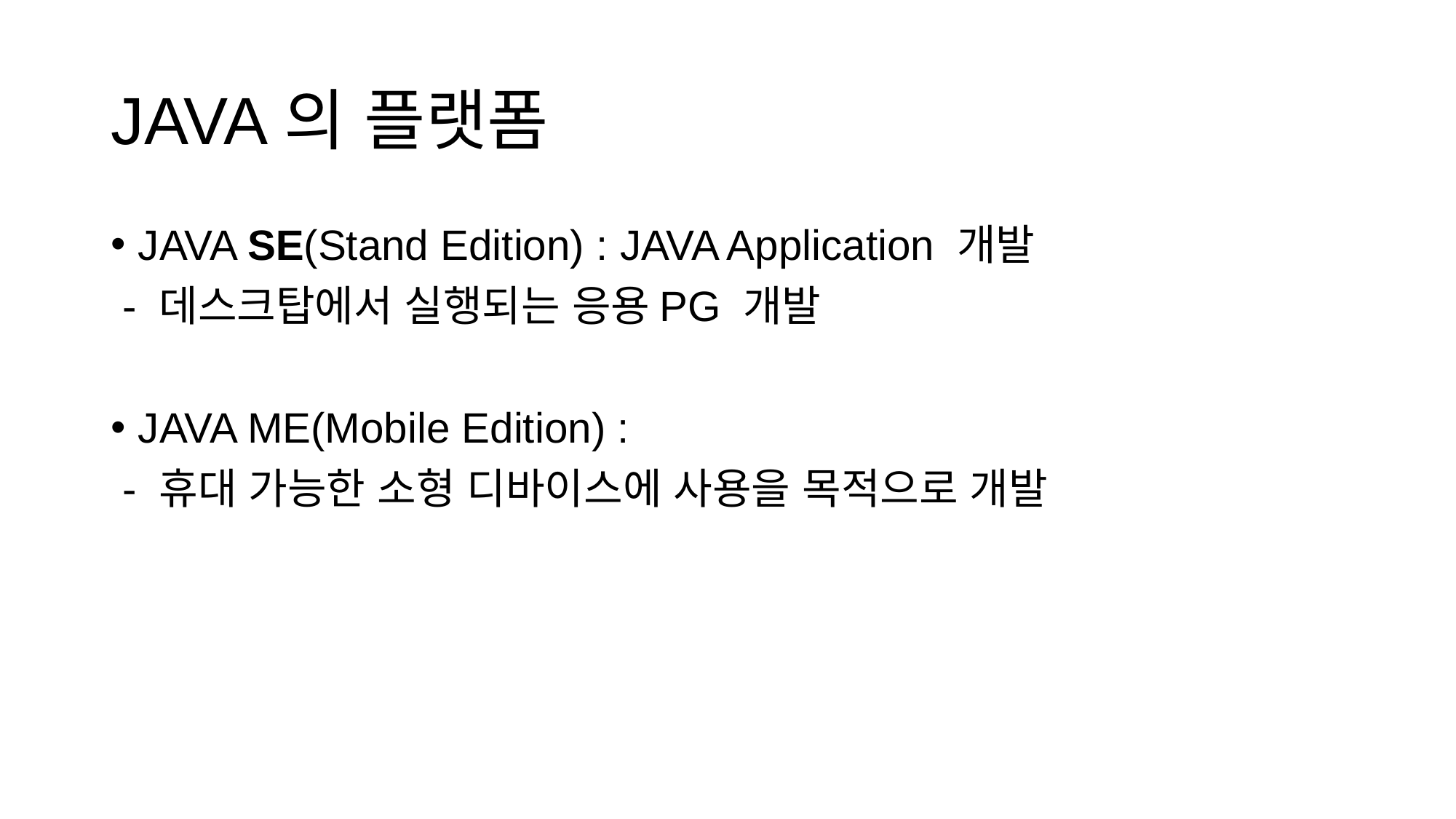

# JAVA의 플랫폼
JAVA SE(Stand Edition) : JAVA Application 개발
 - 데스크탑에서 실행되는 응용PG 개발

JAVA ME(Mobile Edition) :
 - 휴대 가능한 소형 디바이스에 사용을 목적으로 개발